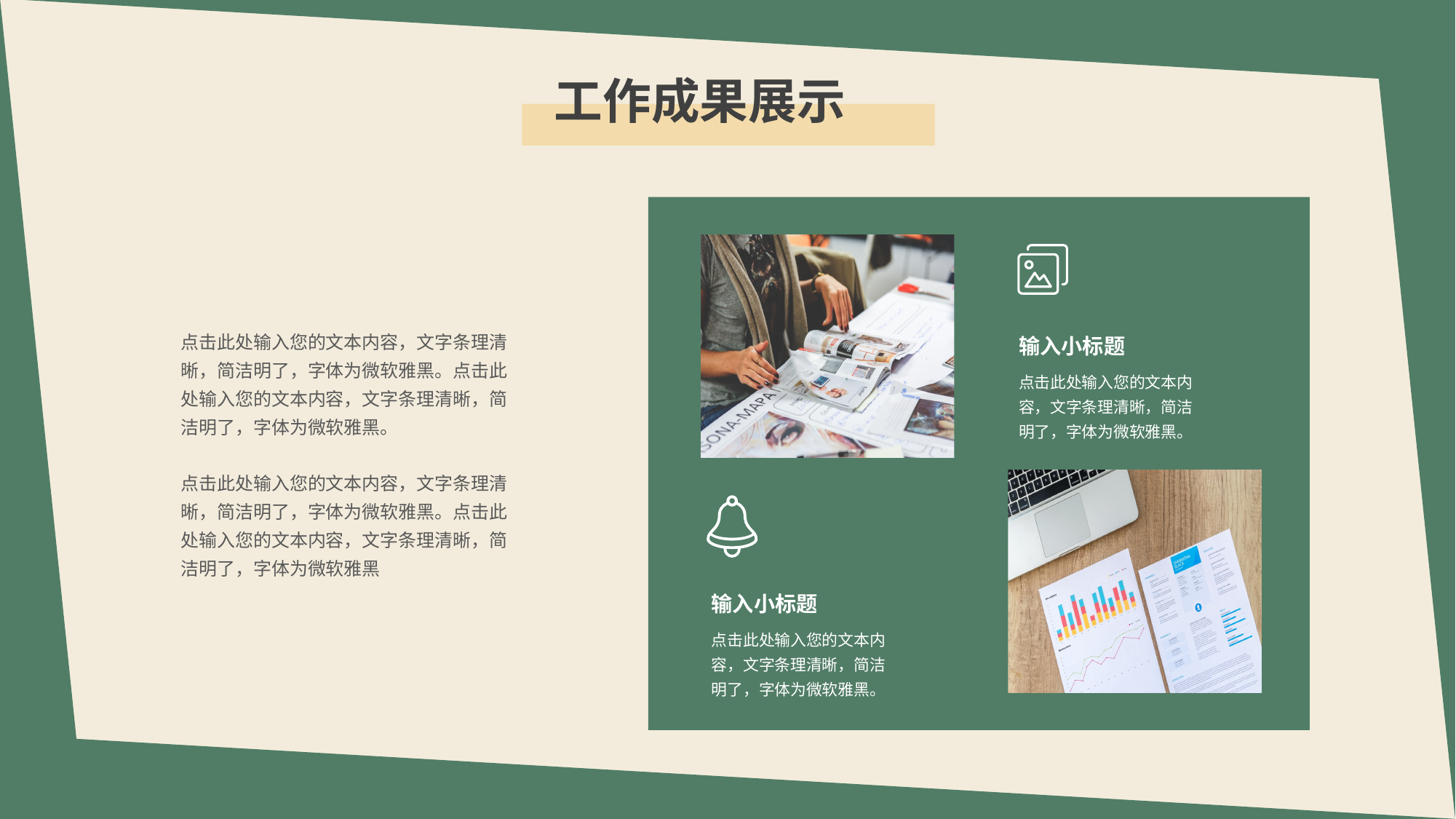

工作成果展示

e7d195523061f1c066b07af569392582e34b383e870941e45A9F265A01B343BAB71AA68CCD0631A7B7DE1272822047E4CBFC978F0A03706D738F6232142EC909A232ED66B5EC504804C64D3B242CD4B5FC2DA3AE84CA9B46A3FEEE0E7442F0006B2BA9FE9E8DC78B8BC8F69C9185A05683AF110758766639E2D53B09BE947177E0506F7E95AAB9302477588C87490663

输入小标题
点击此处输入您的文本内容，文字条理清晰，简洁明了，字体为微软雅黑。点击此处输入您的文本内容，文字条理清晰，简洁明了，字体为微软雅黑。

点击此处输入您的文本内容，文字条理清晰，简洁明了，字体为微软雅黑。点击此处输入您的文本内容，文字条理清晰，简洁明了，字体为微软雅黑

点击此处输入您的文本内容，文字条理清晰，简洁明了，字体为微软雅黑。

输入小标题
点击此处输入您的文本内容，文字条理清晰，简洁明了，字体为微软雅黑。